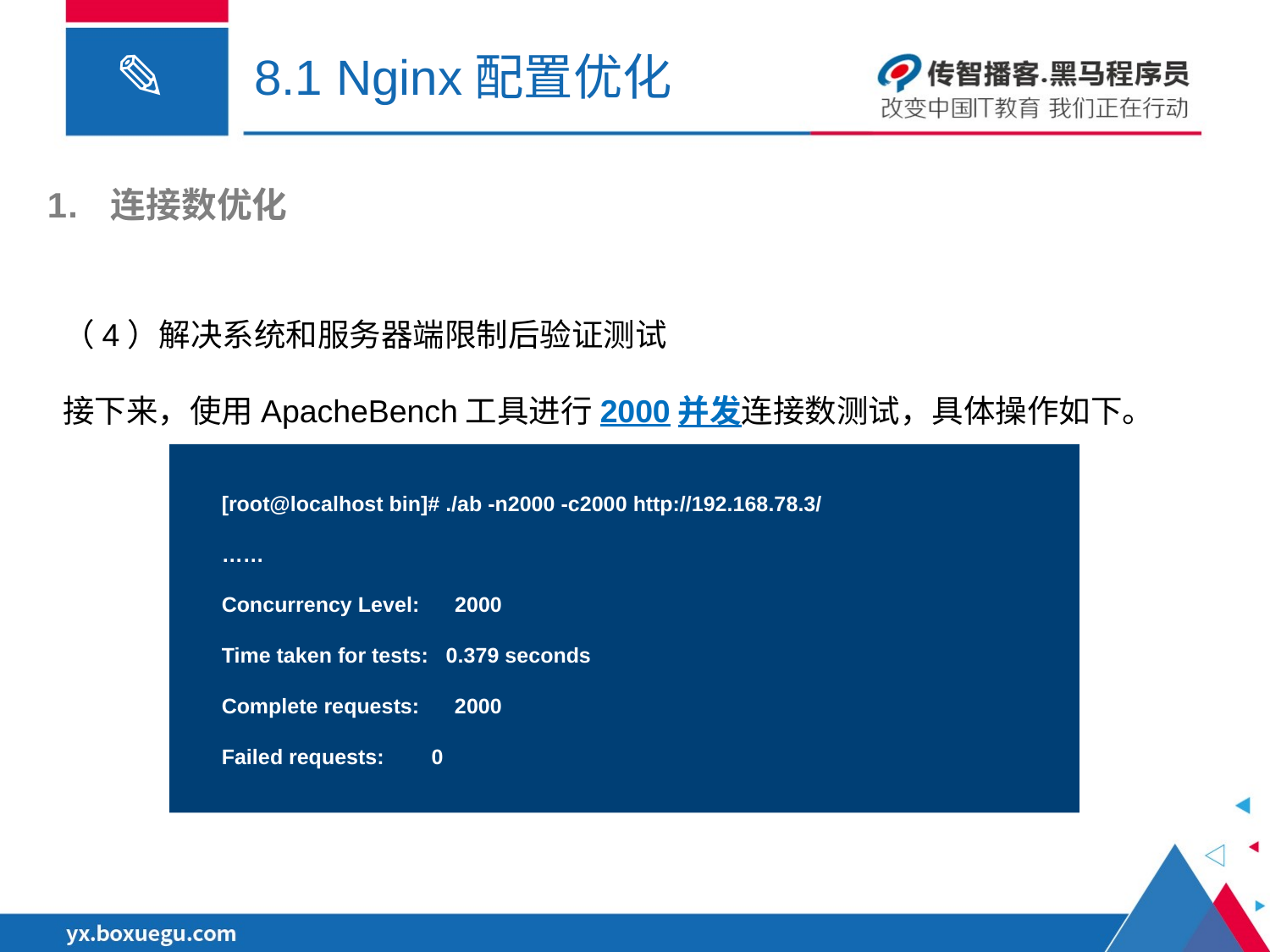

# 8.1 Nginx配置优化
连接数优化
（4）解决系统和服务器端限制后验证测试
接下来，使用ApacheBench工具进行2000并发连接数测试，具体操作如下。

[root@localhost bin]# ./ab -n2000 -c2000 http://192.168.78.3/
……
Concurrency Level:      2000
Time taken for tests:   0.379 seconds
Complete requests:      2000
Failed requests:        0